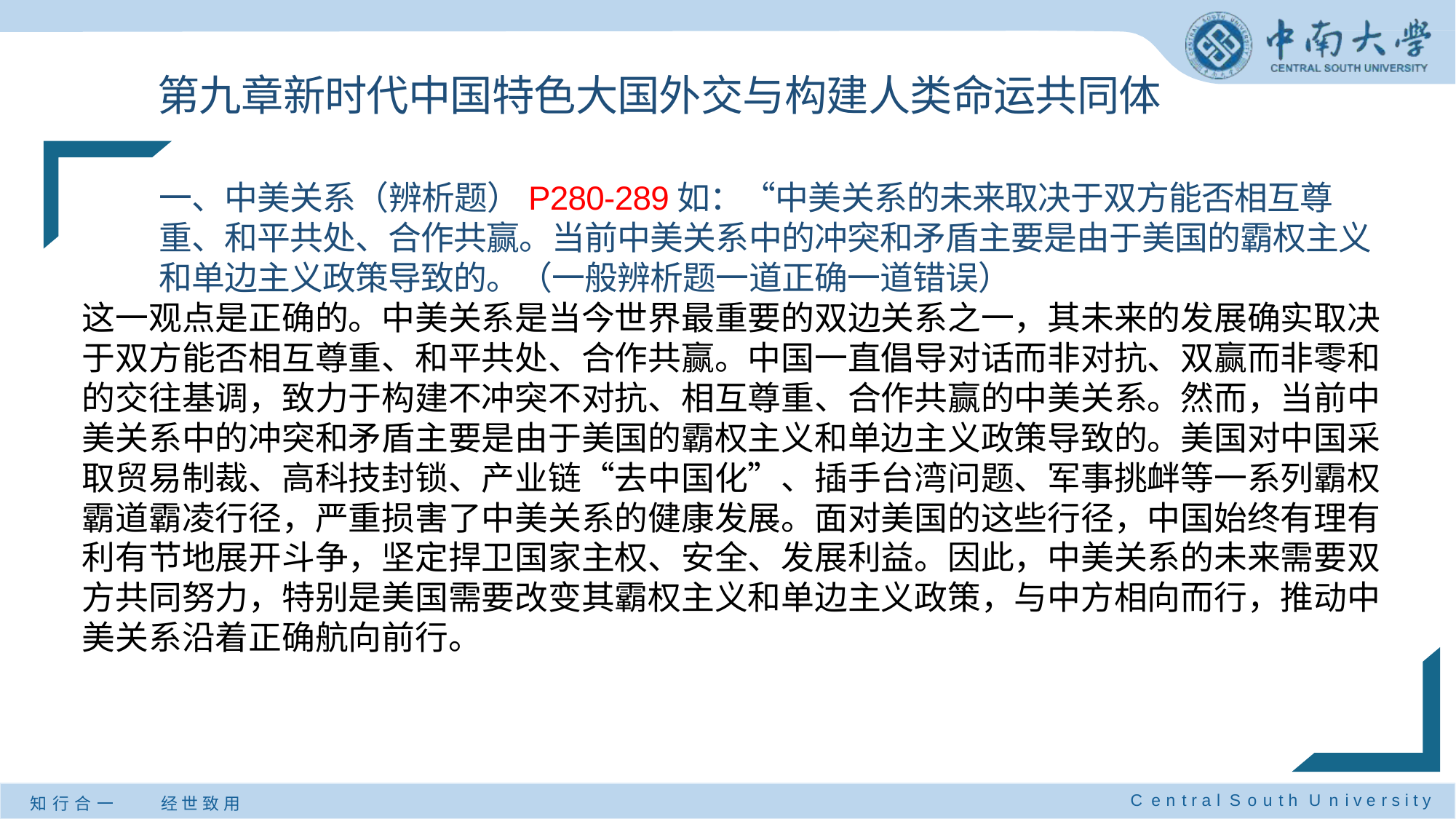

# 第九章新时代中国特色大国外交与构建人类命运共同体

一、中美关系（辨析题）P280-289如：“中美关系的未来取决于双方能否相互尊重、和平共处、合作共赢。当前中美关系中的冲突和矛盾主要是由于美国的霸权主义和单边主义政策导致的。（一般辨析题一道正确一道错误）
这一观点是正确的。中美关系是当今世界最重要的双边关系之一，其未来的发展确实取决于双方能否相互尊重、和平共处、合作共赢。中国一直倡导对话而非对抗、双赢而非零和的交往基调，致力于构建不冲突不对抗、相互尊重、合作共赢的中美关系。然而，当前中美关系中的冲突和矛盾主要是由于美国的霸权主义和单边主义政策导致的。美国对中国采取贸易制裁、高科技封锁、产业链“去中国化”、插手台湾问题、军事挑衅等一系列霸权霸道霸凌行径，严重损害了中美关系的健康发展。面对美国的这些行径，中国始终有理有利有节地展开斗争，坚定捍卫国家主权、安全、发展利益。因此，中美关系的未来需要双方共同努力，特别是美国需要改变其霸权主义和单边主义政策，与中方相向而行，推动中美关系沿着正确航向前行。

C e n t r a l S o u t h U n i v e r s i t y
知 行 合 一
经 世 致 用